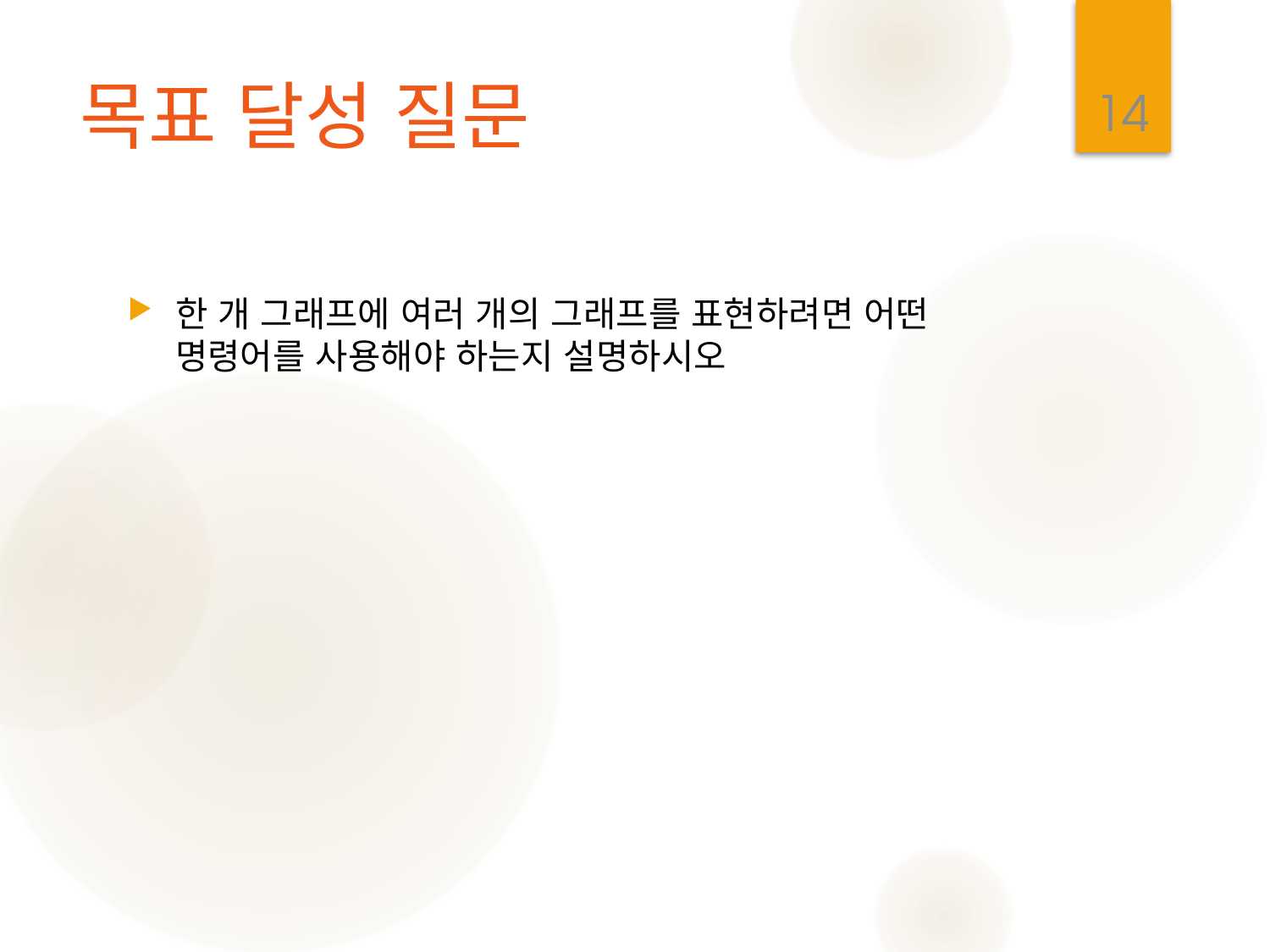

14
# 목표 달성 질문
한 개 그래프에 여러 개의 그래프를 표현하려면 어떤 명령어를 사용해야 하는지 설명하시오